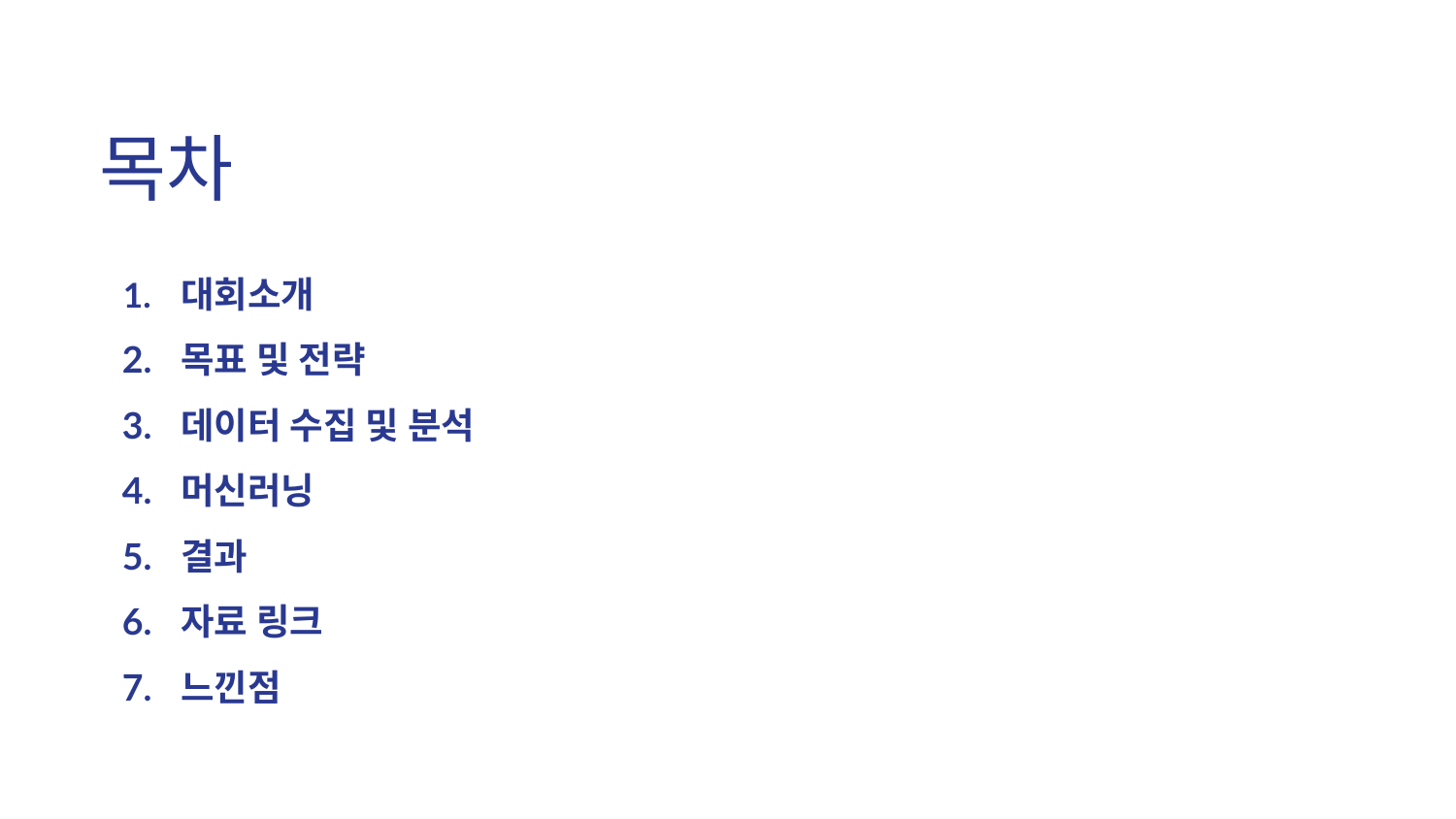

목차
대회소개
목표 및 전략
데이터 수집 및 분석
머신러닝
결과
자료 링크
느낀점